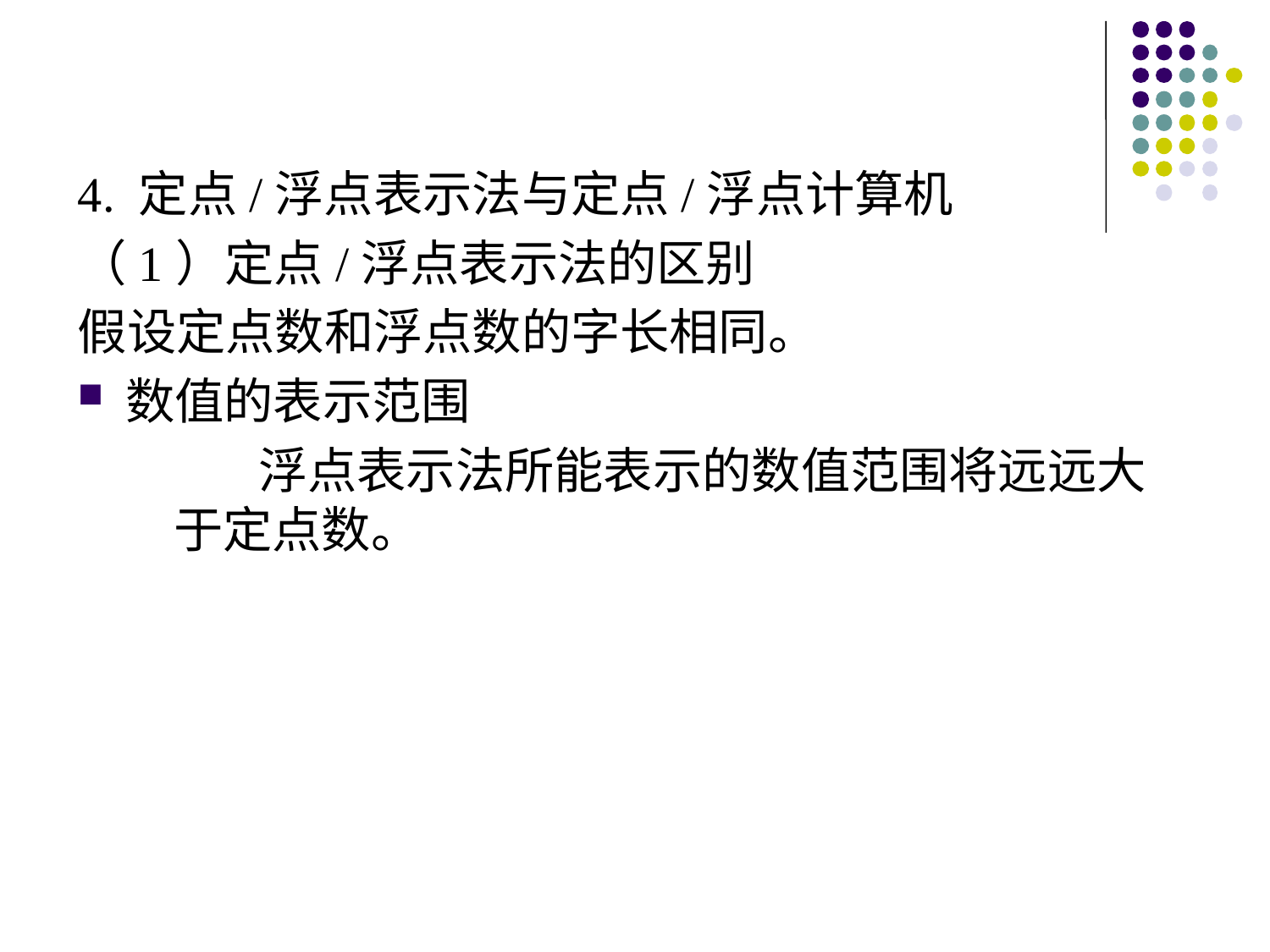

4. 定点/浮点表示法与定点/浮点计算机
（1）定点/浮点表示法的区别
假设定点数和浮点数的字长相同。
数值的表示范围
           浮点表示法所能表示的数值范围将远远大于定点数。
21